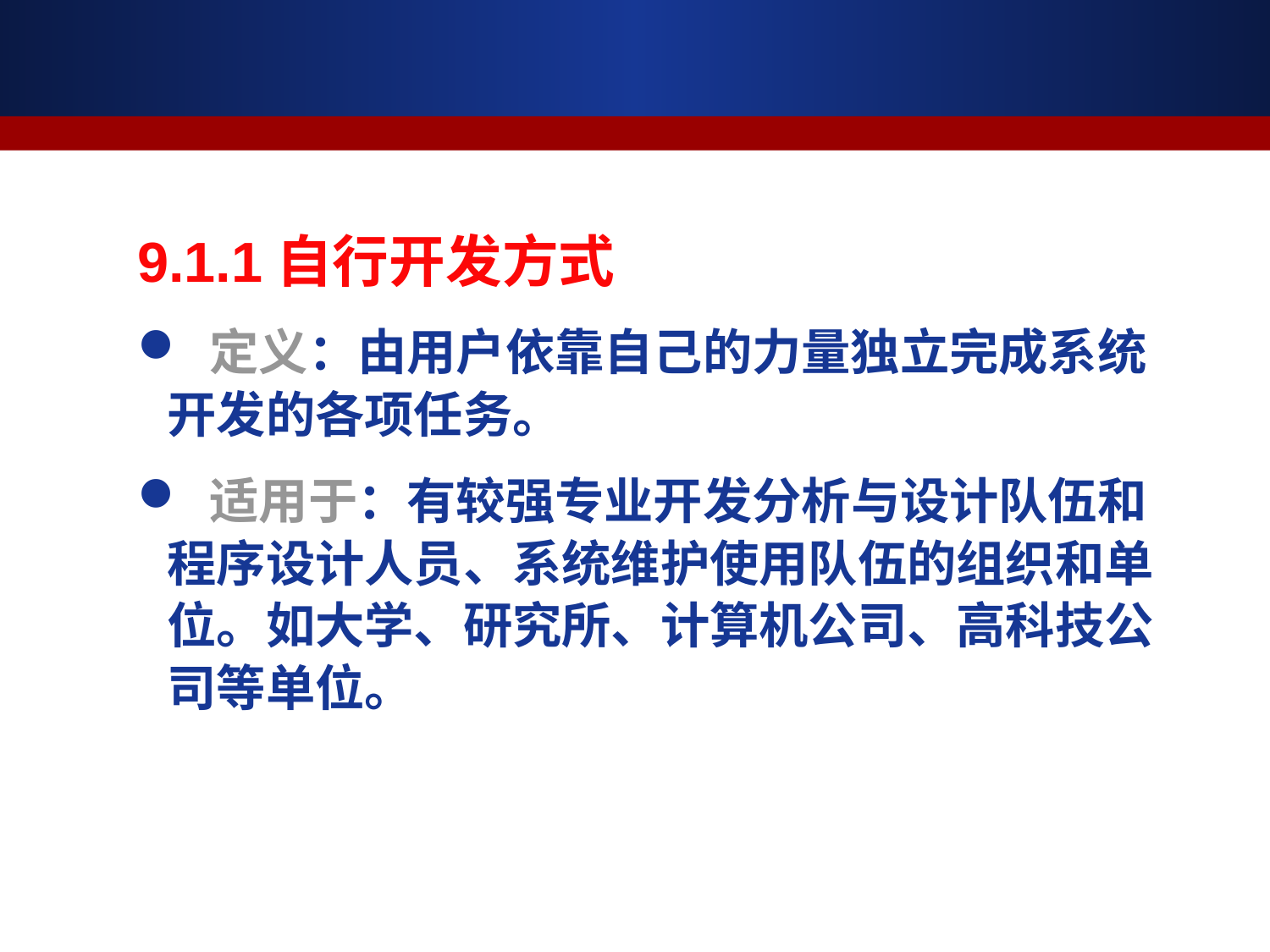

9.1.1自行开发方式
 定义：由用户依靠自己的力量独立完成系统开发的各项任务。
 适用于：有较强专业开发分析与设计队伍和程序设计人员、系统维护使用队伍的组织和单位。如大学、研究所、计算机公司、高科技公司等单位。